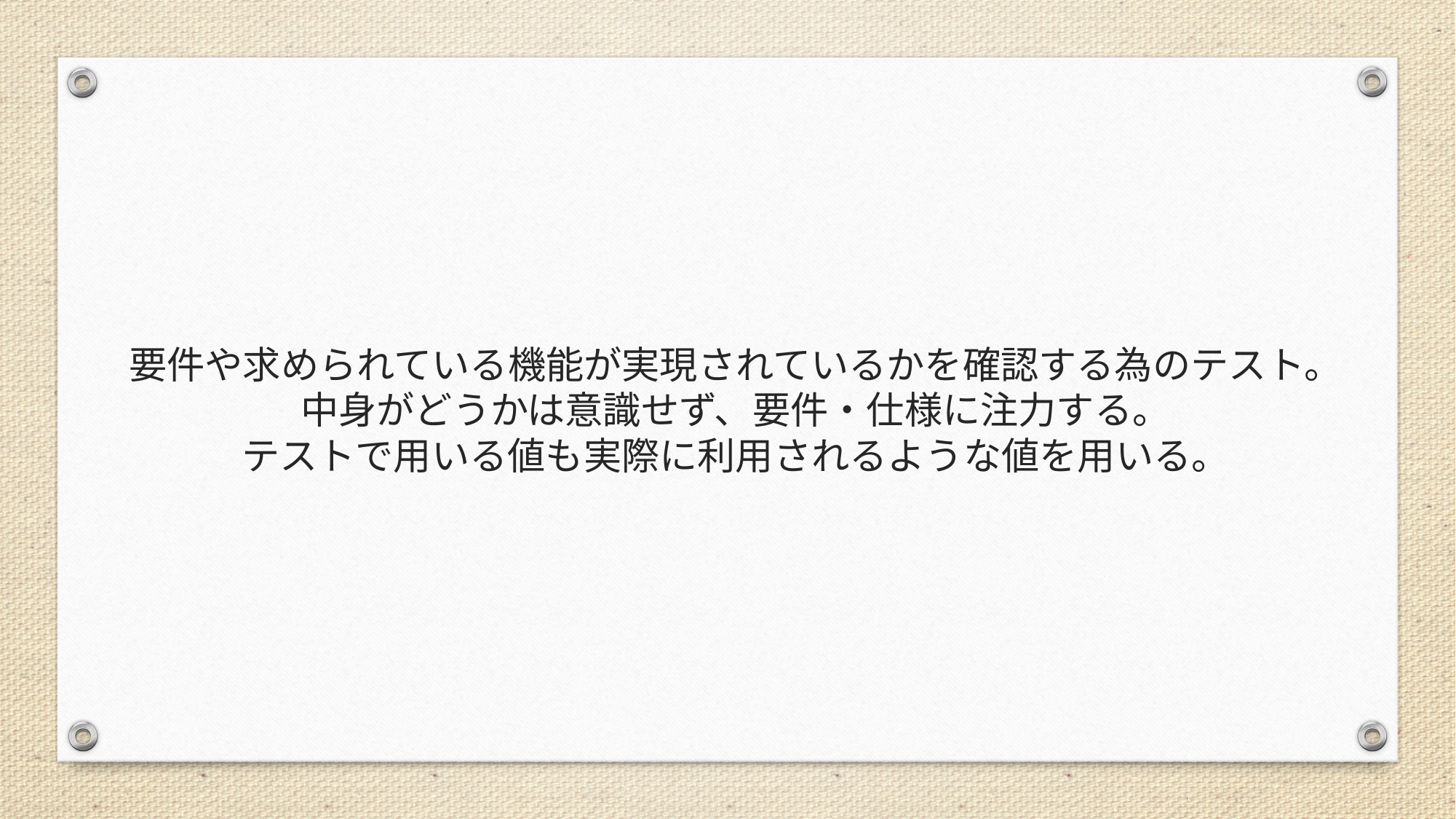

要件や求められている機能が実現されているかを確認する為のテスト。
中身がどうかは意識せず、要件・仕様に注力する。
テストで用いる値も実際に利用されるような値を用いる。